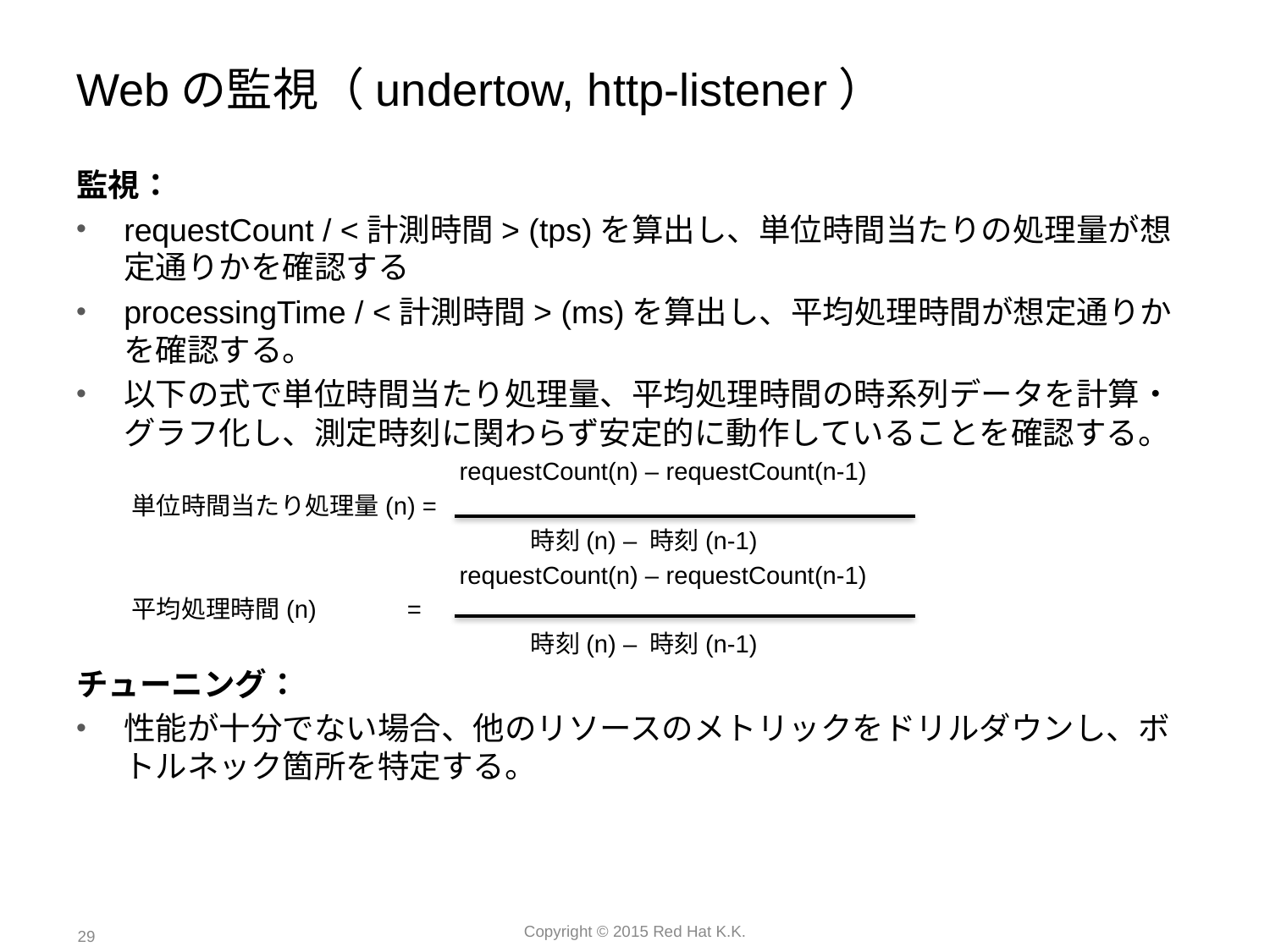

# Webの監視（undertow, http-listener）
監視：
requestCount / <計測時間> (tps)を算出し、単位時間当たりの処理量が想定通りかを確認する
processingTime / <計測時間> (ms)を算出し、平均処理時間が想定通りかを確認する。
以下の式で単位時間当たり処理量、平均処理時間の時系列データを計算・グラフ化し、測定時刻に関わらず安定的に動作していることを確認する。
　　　　　　　　　　　　　requestCount(n) – requestCount(n-1)
単位時間当たり処理量(n) =
　　　　　　　　　　　　　              時刻(n) – 時刻(n-1)
　　　　　　　　　　　　　requestCount(n) – requestCount(n-1)
平均処理時間(n)             =
　　　　　　　　　　　　　              時刻(n) – 時刻(n-1)
チューニング：
性能が十分でない場合、他のリソースのメトリックをドリルダウンし、ボトルネック箇所を特定する。

29
Copyright © 2015 Red Hat K.K.